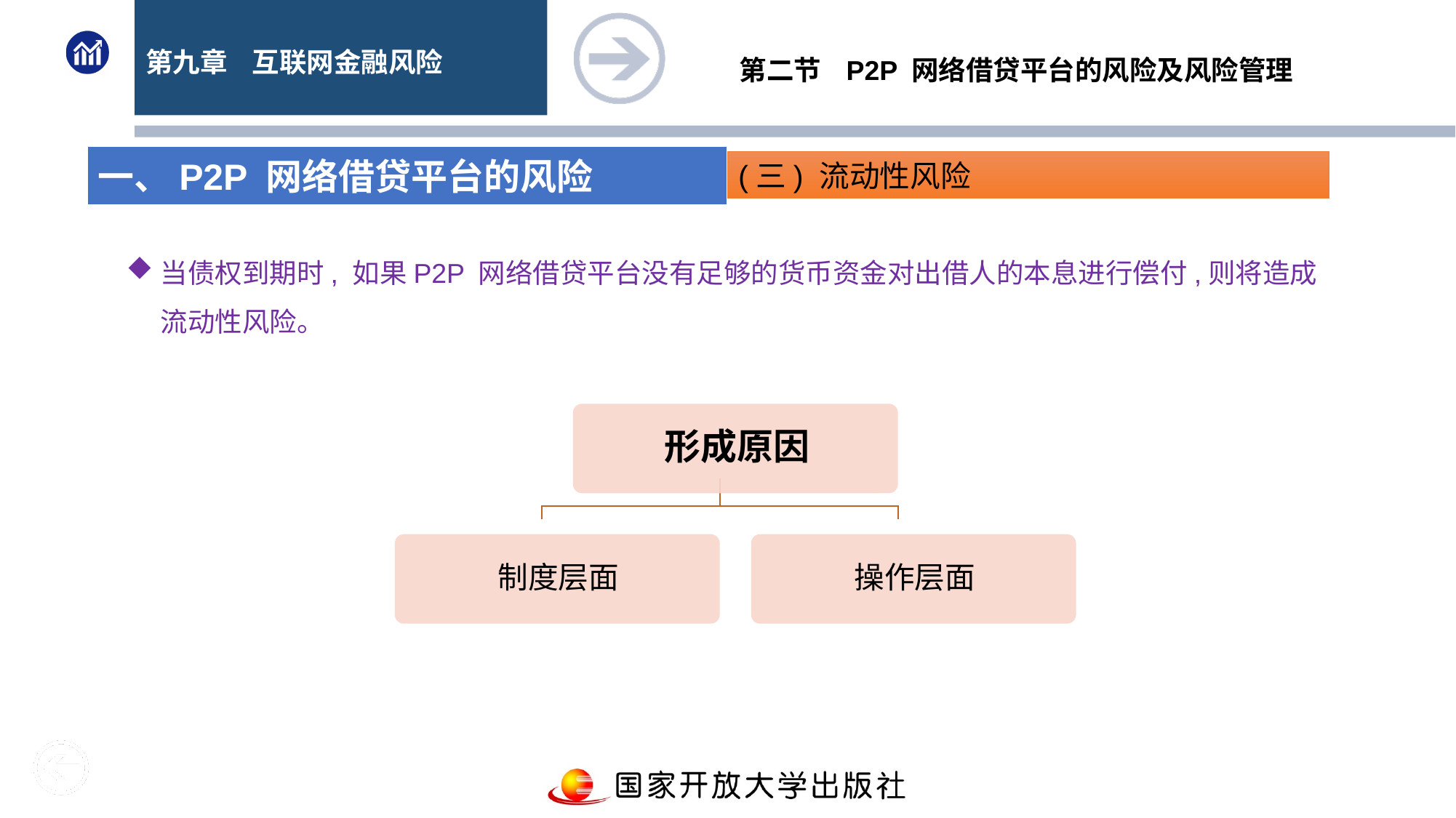

第二节   P2P 网络借贷平台的风险及风险管理
第九章    互联网金融风险
一、P2P 网络借贷平台的风险
(三) 流动性风险
当债权到期时, 如果P2P 网络借贷平台没有足够的货币资金对出借人的本息进行偿付,则将造成流动性风险。
形成原因
制度层面
操作层面